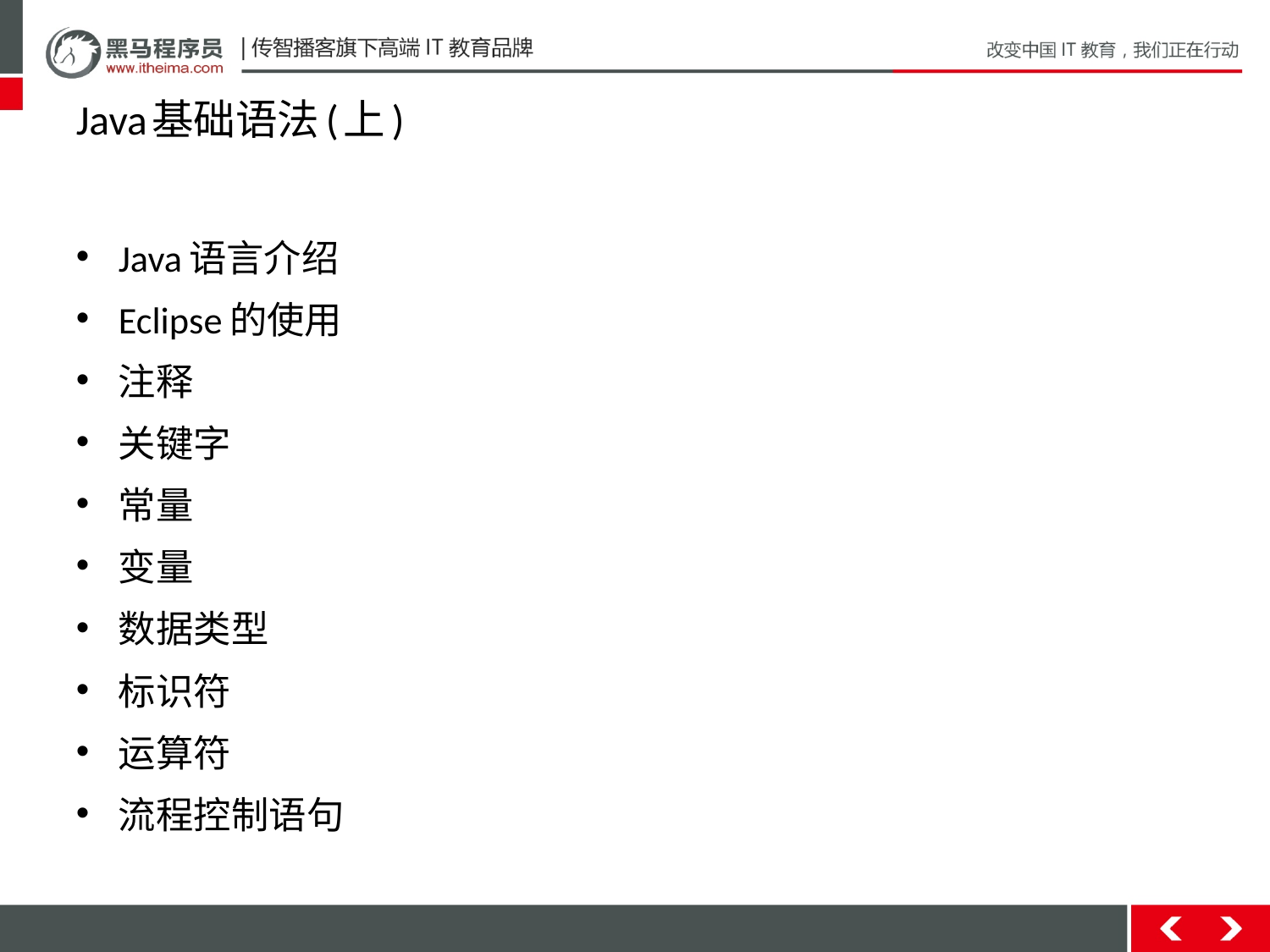

# Java基础语法(上)
Java语言介绍
Eclipse的使用
注释
关键字
常量
变量
数据类型
标识符
运算符
流程控制语句